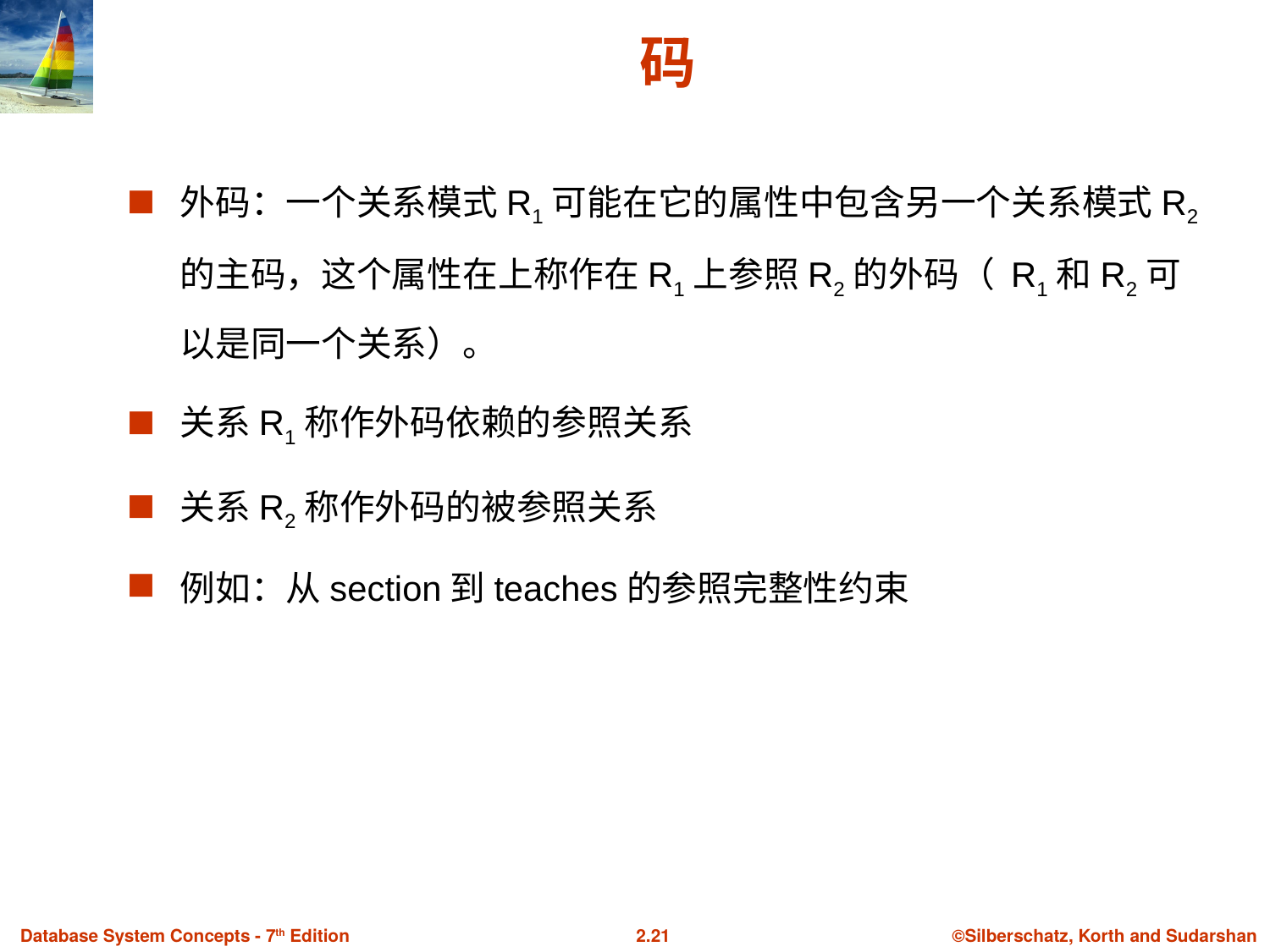

# 码
外码：一个关系模式R1可能在它的属性中包含另一个关系模式R2的主码，这个属性在上称作在R1上参照R2的外码（ R1和R2可以是同一个关系）。
关系R1称作外码依赖的参照关系
关系R2称作外码的被参照关系
例如：从section到teaches的参照完整性约束